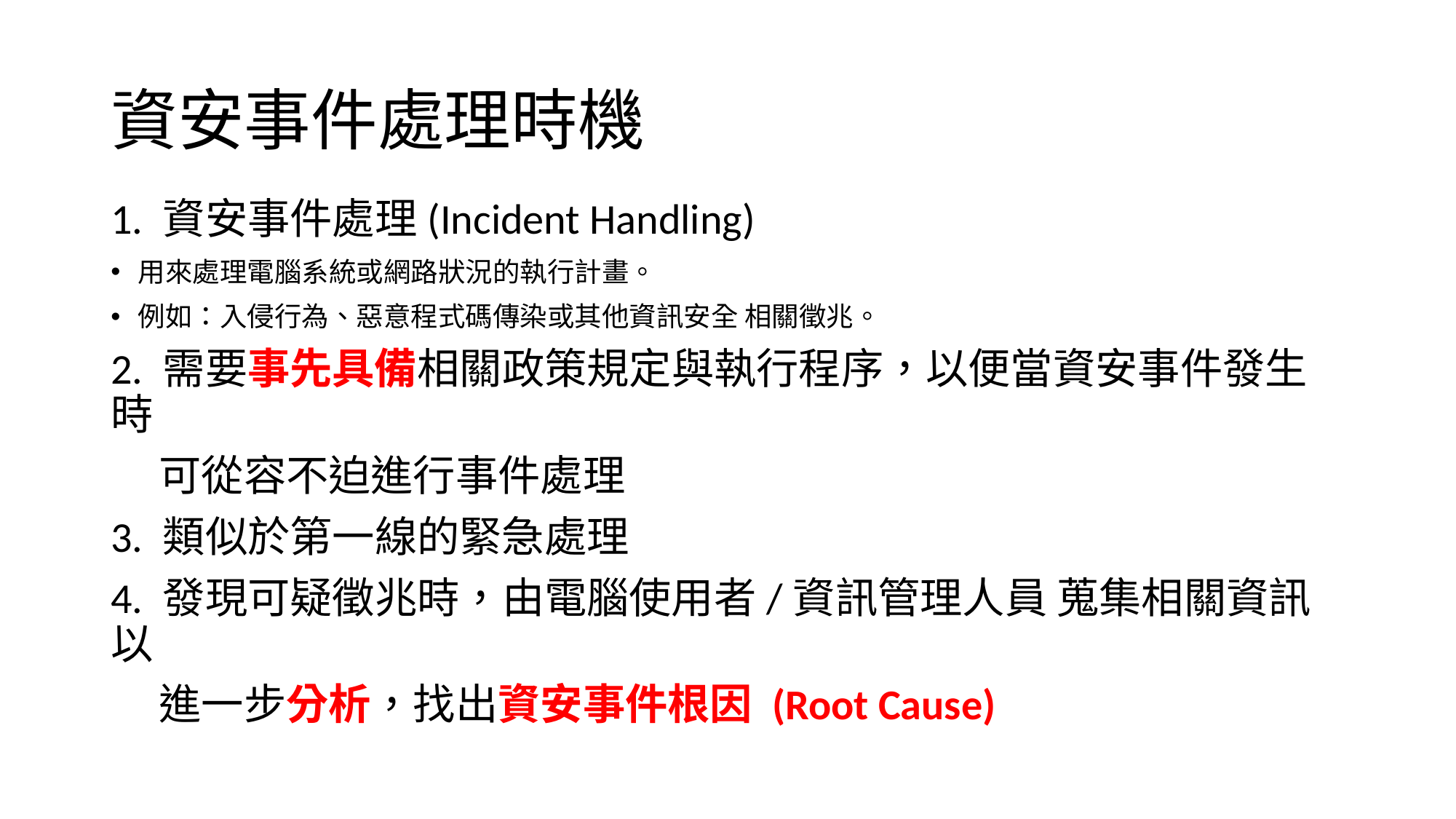

# 資安事件處理時機
1. 資安事件處理(Incident Handling)
用來處理電腦系統或網路狀況的執行計畫。
例如：入侵行為、惡意程式碼傳染或其他資訊安全 相關徵兆。
2. 需要事先具備相關政策規定與執行程序，以便當資安事件發生時
    可從容不迫進行事件處理
3. 類似於第一線的緊急處理
4. 發現可疑徵兆時，由電腦使用者/資訊管理人員 蒐集相關資訊以
    進一步分析，找出資安事件根因 (Root Cause)